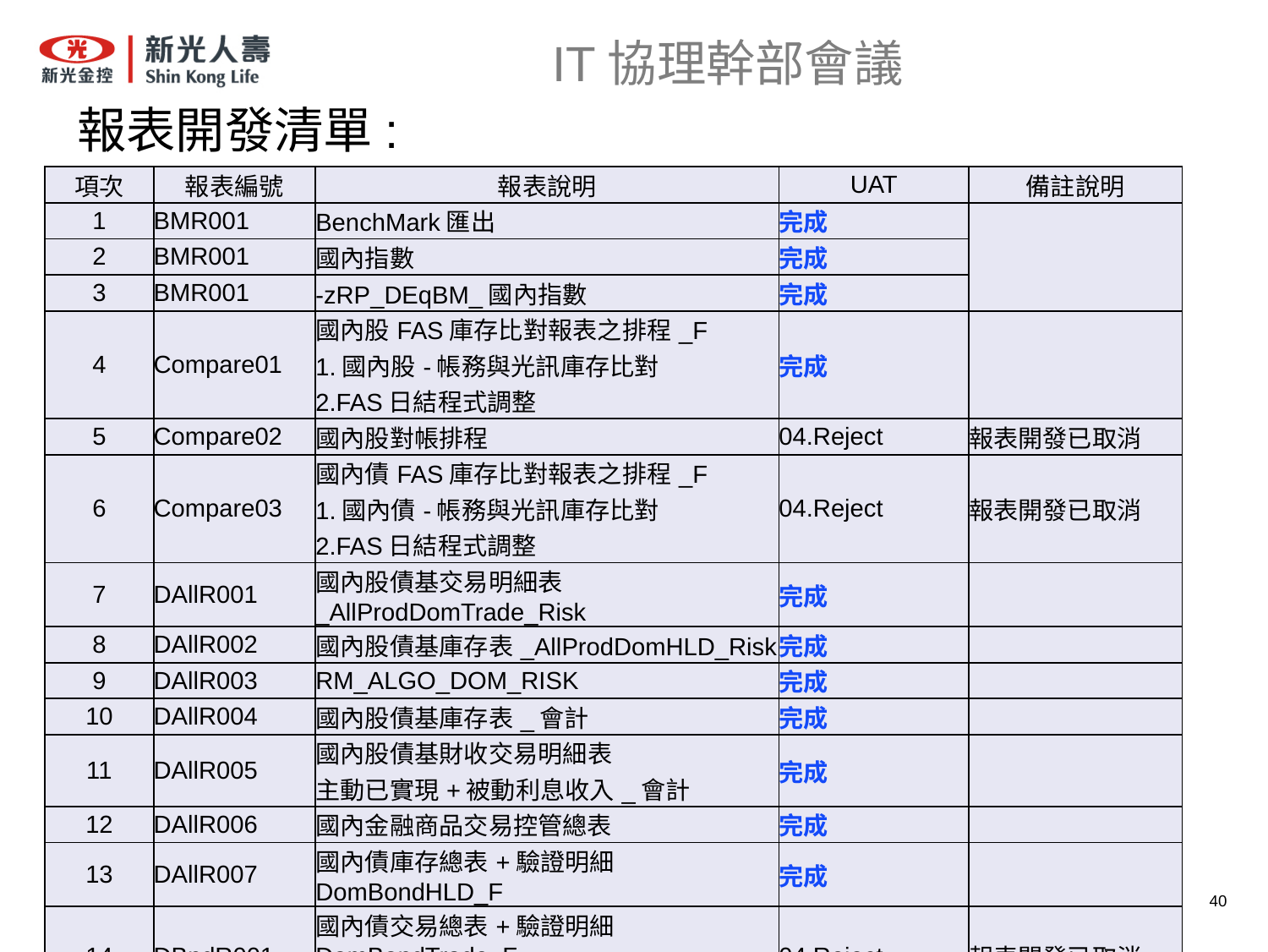

# 報表開發清單:
| 項次 | 報表編號 | 報表說明 | UAT | 備註說明 |
| --- | --- | --- | --- | --- |
| 1 | BMR001 | BenchMark匯出 | 完成 |  |
| 2 | BMR001 | 國內指數 | 完成 |  |
| 3 | BMR001 | -zRP\_DEqBM\_國內指數 | 完成 |  |
| 4 | Compare01 | 國內股FAS庫存比對報表之排程\_F 1.國內股-帳務與光訊庫存比對 2.FAS日結程式調整 | 完成 |  |
| 5 | Compare02 | 國內股對帳排程 | 04.Reject | 報表開發已取消 |
| 6 | Compare03 | 國內債FAS庫存比對報表之排程\_F 1.國內債-帳務與光訊庫存比對 2.FAS日結程式調整 | 04.Reject | 報表開發已取消 |
| 7 | DAllR001 | 國內股債基交易明細表\_AllProdDomTrade\_Risk | 完成 |  |
| 8 | DAllR002 | 國內股債基庫存表\_AllProdDomHLD\_Risk | 完成 |  |
| 9 | DAllR003 | RM\_ALGO\_DOM\_RISK | 完成 |  |
| 10 | DAllR004 | 國內股債基庫存表\_會計 | 完成 |  |
| 11 | DAllR005 | 國內股債基財收交易明細表 主動已實現+被動利息收入\_會計 | 完成 |  |
| 12 | DAllR006 | 國內金融商品交易控管總表 | 完成 |  |
| 13 | DAllR007 | 國內債庫存總表+驗證明細 DomBondHLD\_F | 完成 |  |
| 14 | DBndR001 | 國內債交易總表+驗證明細 DomBondTrade\_F 與【國內金融商品交易控管總表】合併 | 04.Reject | 報表開發已取消 |